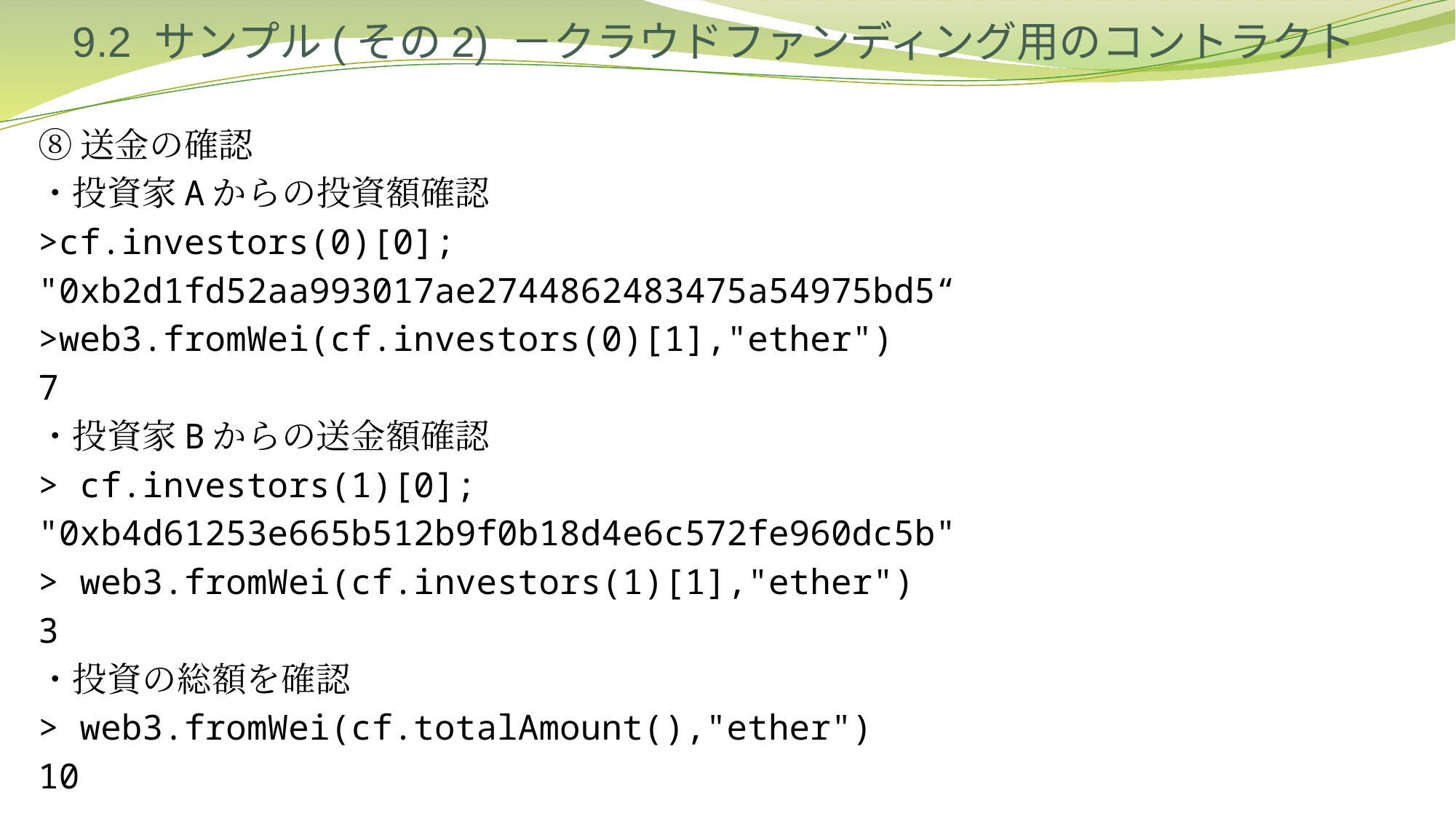

# 9.2 サンプル(その2) －クラウドファンディング用のコントラクト

⑧送金の確認
・投資家Aからの投資額確認
>cf.investors(0)[0];
"0xb2d1fd52aa993017ae2744862483475a54975bd5“
>web3.fromWei(cf.investors(0)[1],"ether")
7
・投資家Bからの送金額確認
> cf.investors(1)[0];
"0xb4d61253e665b512b9f0b18d4e6c572fe960dc5b"
> web3.fromWei(cf.investors(1)[1],"ether")
3
・投資の総額を確認
> web3.fromWei(cf.totalAmount(),"ether")
10